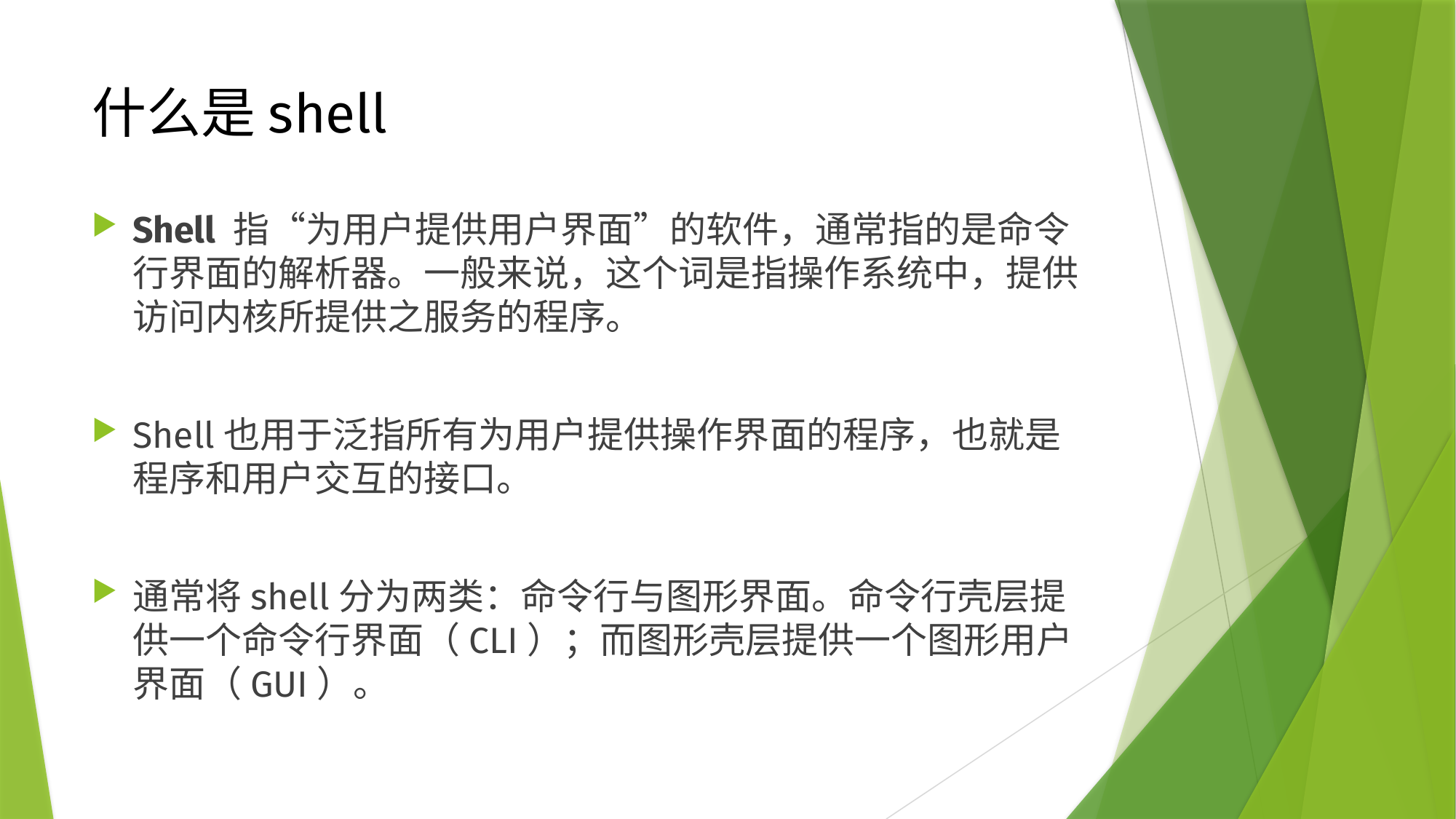

# 什么是shell
Shell 指“为用户提供用户界面”的软件，通常指的是命令行界面的解析器。一般来说，这个词是指操作系统中，提供访问内核所提供之服务的程序。

Shell也用于泛指所有为用户提供操作界面的程序，也就是程序和用户交互的接口。

通常将shell分为两类：命令行与图形界面。命令行壳层提供一个命令行界面（CLI）；而图形壳层提供一个图形用户界面（GUI）。